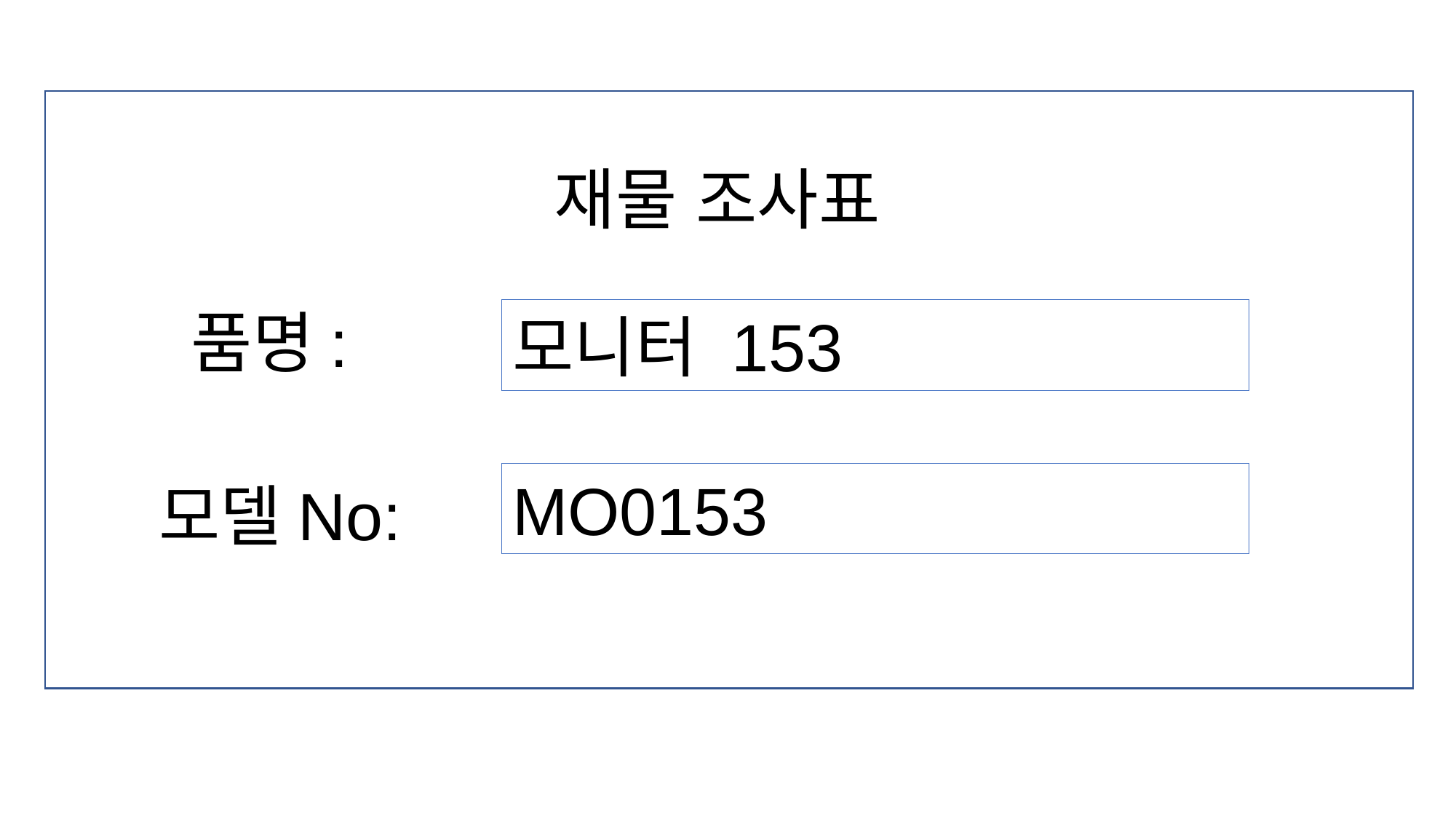

재물 조사표
품명:
모니터 153
MO0153
모델No: